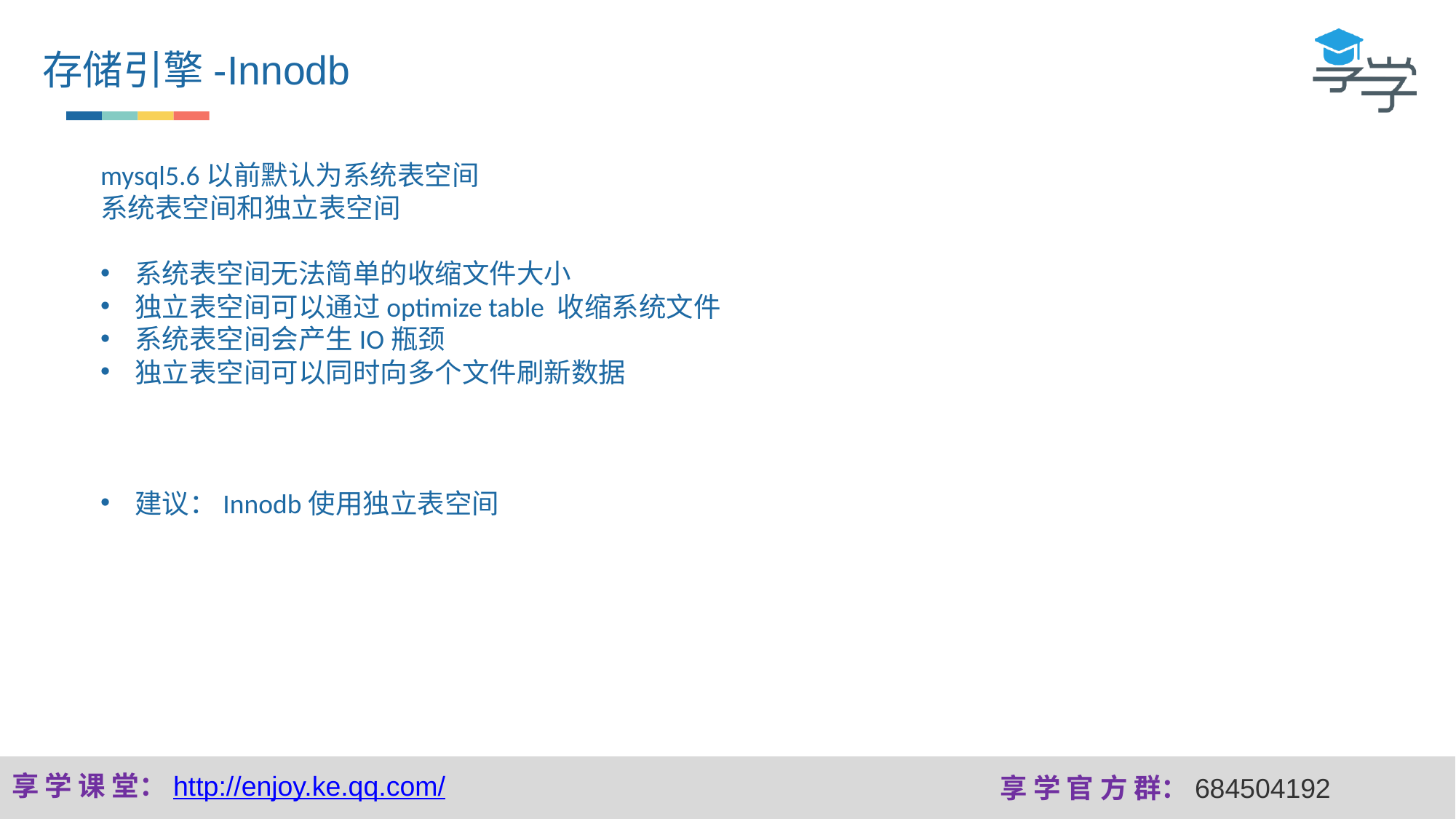

存储引擎-Innodb

mysql5.6以前默认为系统表空间
系统表空间和独立表空间

系统表空间无法简单的收缩文件大小
独立表空间可以通过optimize table 收缩系统文件
系统表空间会产生IO瓶颈
独立表空间可以同时向多个文件刷新数据

建议：Innodb使用独立表空间